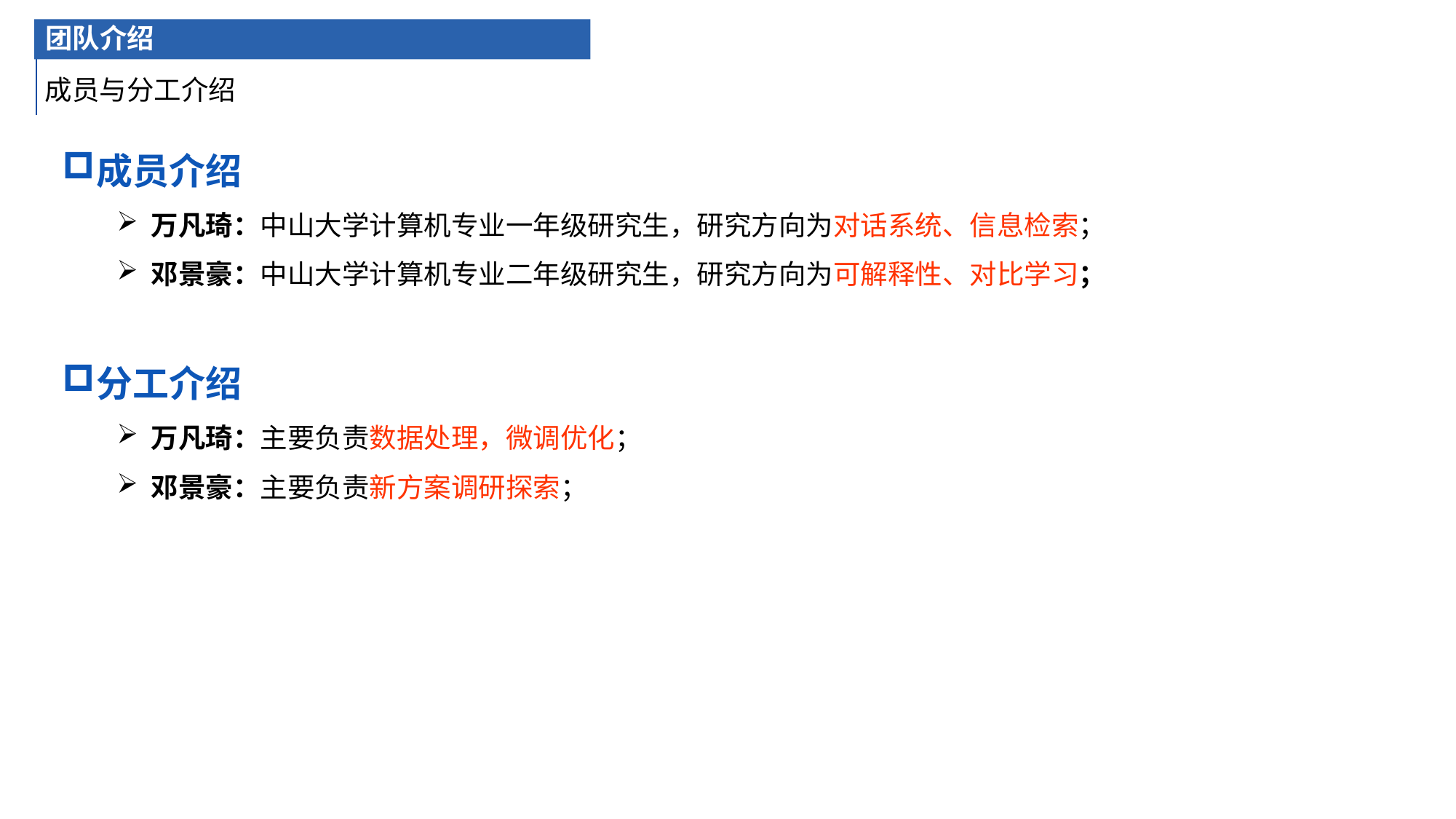

团队介绍
成员与分工介绍
成员介绍
万凡琦：中山大学计算机专业一年级研究生，研究方向为对话系统、信息检索；
邓景豪：中山大学计算机专业二年级研究生，研究方向为可解释性、对比学习；

分工介绍
万凡琦：主要负责数据处理，微调优化；
邓景豪：主要负责新方案调研探索；